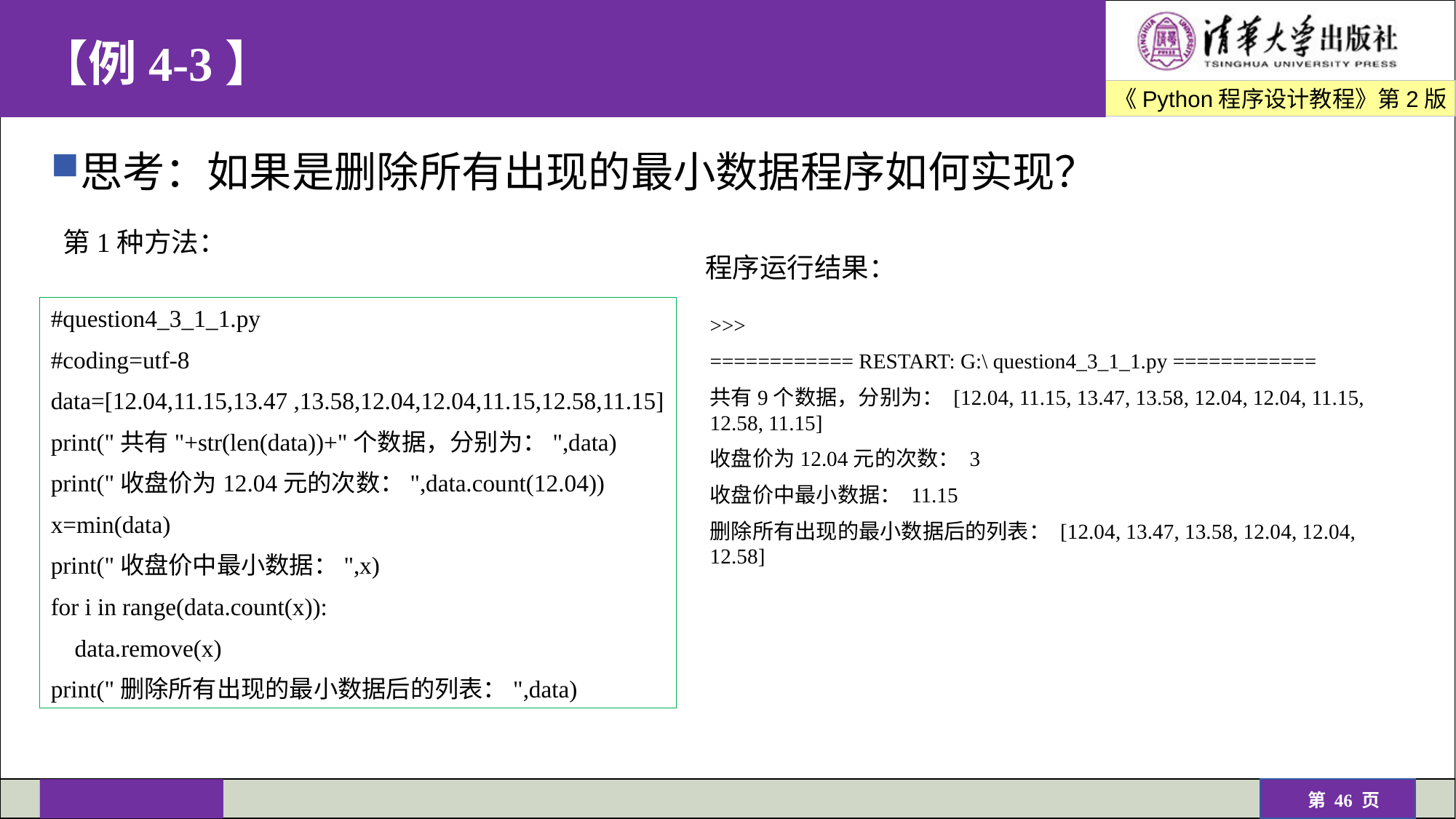

# 【例4-3】
思考：如果是删除所有出现的最小数据程序如何实现？
第1种方法：
程序运行结果：
#question4_3_1_1.py
#coding=utf-8
data=[12.04,11.15,13.47 ,13.58,12.04,12.04,11.15,12.58,11.15]
print("共有"+str(len(data))+"个数据，分别为：",data)
print("收盘价为12.04元的次数：",data.count(12.04))
x=min(data)
print("收盘价中最小数据：",x)
for i in range(data.count(x)):
    data.remove(x)
print("删除所有出现的最小数据后的列表：",data)
>>>
============ RESTART: G:\ question4_3_1_1.py ============
共有9个数据，分别为： [12.04, 11.15, 13.47, 13.58, 12.04, 12.04, 11.15, 12.58, 11.15]
收盘价为12.04元的次数： 3
收盘价中最小数据： 11.15
删除所有出现的最小数据后的列表： [12.04, 13.47, 13.58, 12.04, 12.04, 12.58]